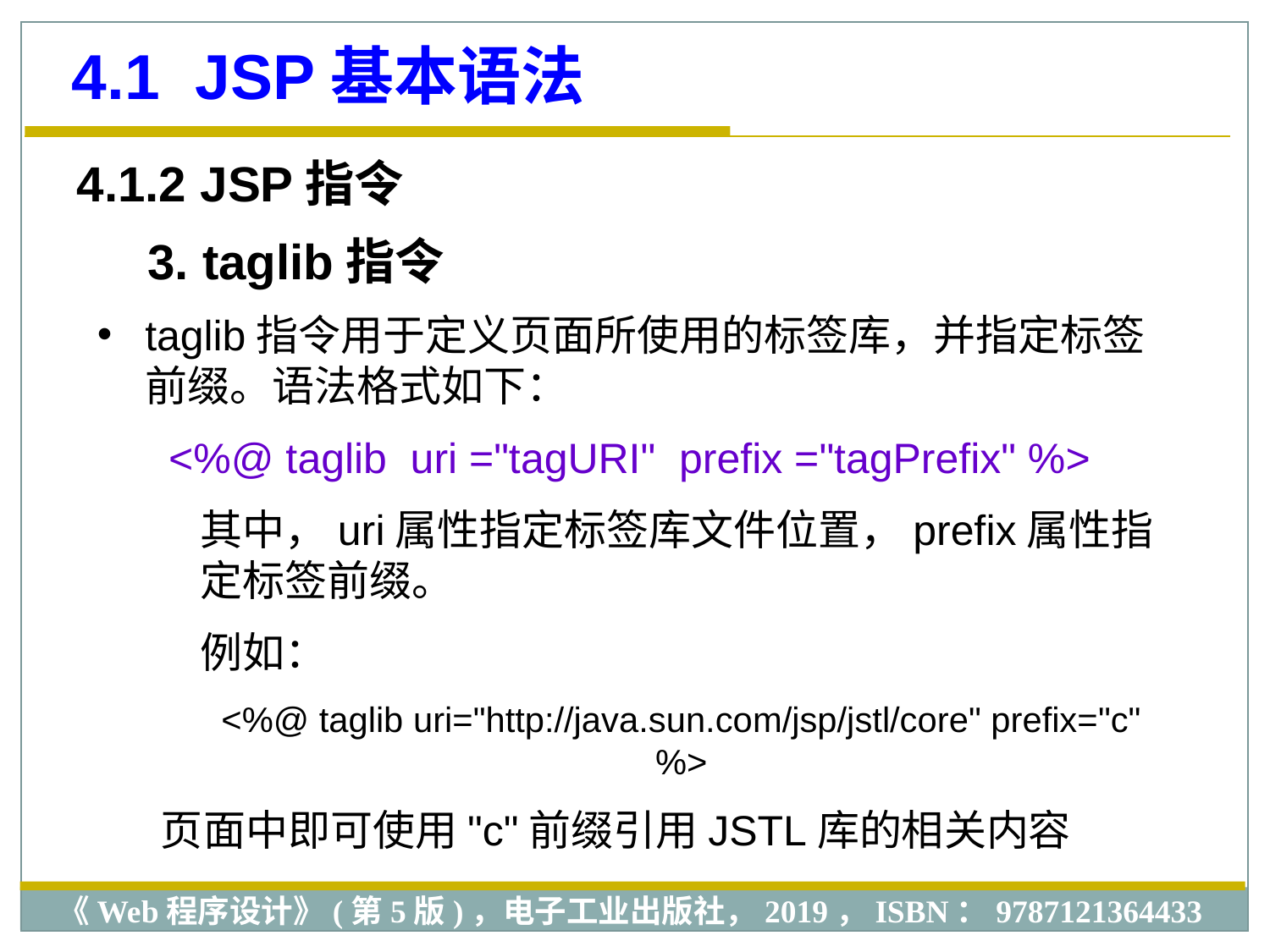

4.1  JSP基本语法
4.1.2 JSP指令
3. taglib指令
taglib指令用于定义页面所使用的标签库，并指定标签前缀。语法格式如下：
<%@ taglib  uri ="tagURI"  prefix ="tagPrefix" %>
其中，uri属性指定标签库文件位置，prefix属性指定标签前缀。
例如：
<%@ taglib uri="http://java.sun.com/jsp/jstl/core" prefix="c" %>
页面中即可使用"c"前缀引用JSTL库的相关内容